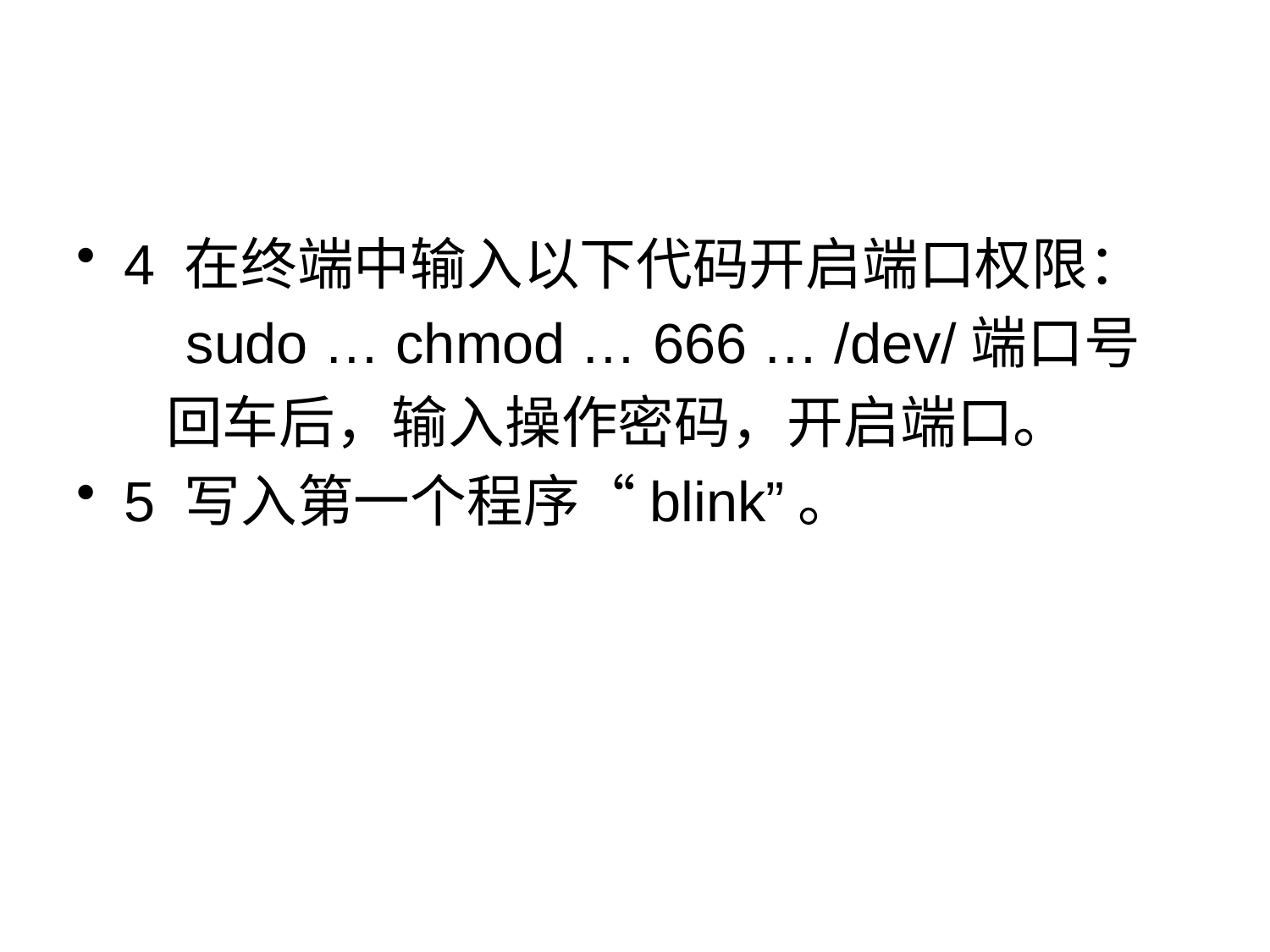

#
4 在终端中输入以下代码开启端口权限：
       sudo … chmod … 666 … /dev/端口号
      回车后，输入操作密码，开启端口。
5 写入第一个程序“blink”。